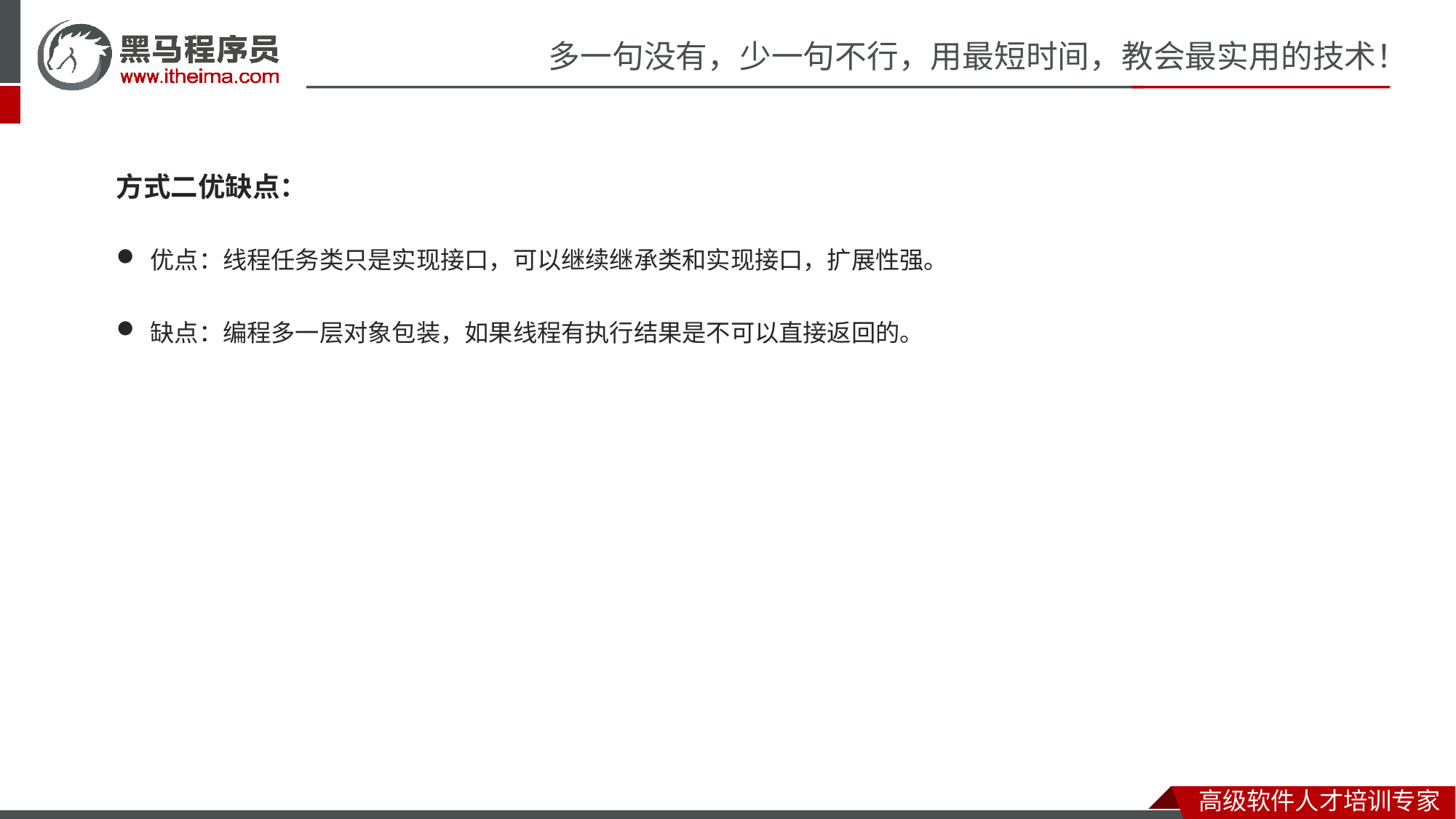

方式二优缺点：
优点：线程任务类只是实现接口，可以继续继承类和实现接口，扩展性强。
缺点：编程多一层对象包装，如果线程有执行结果是不可以直接返回的。